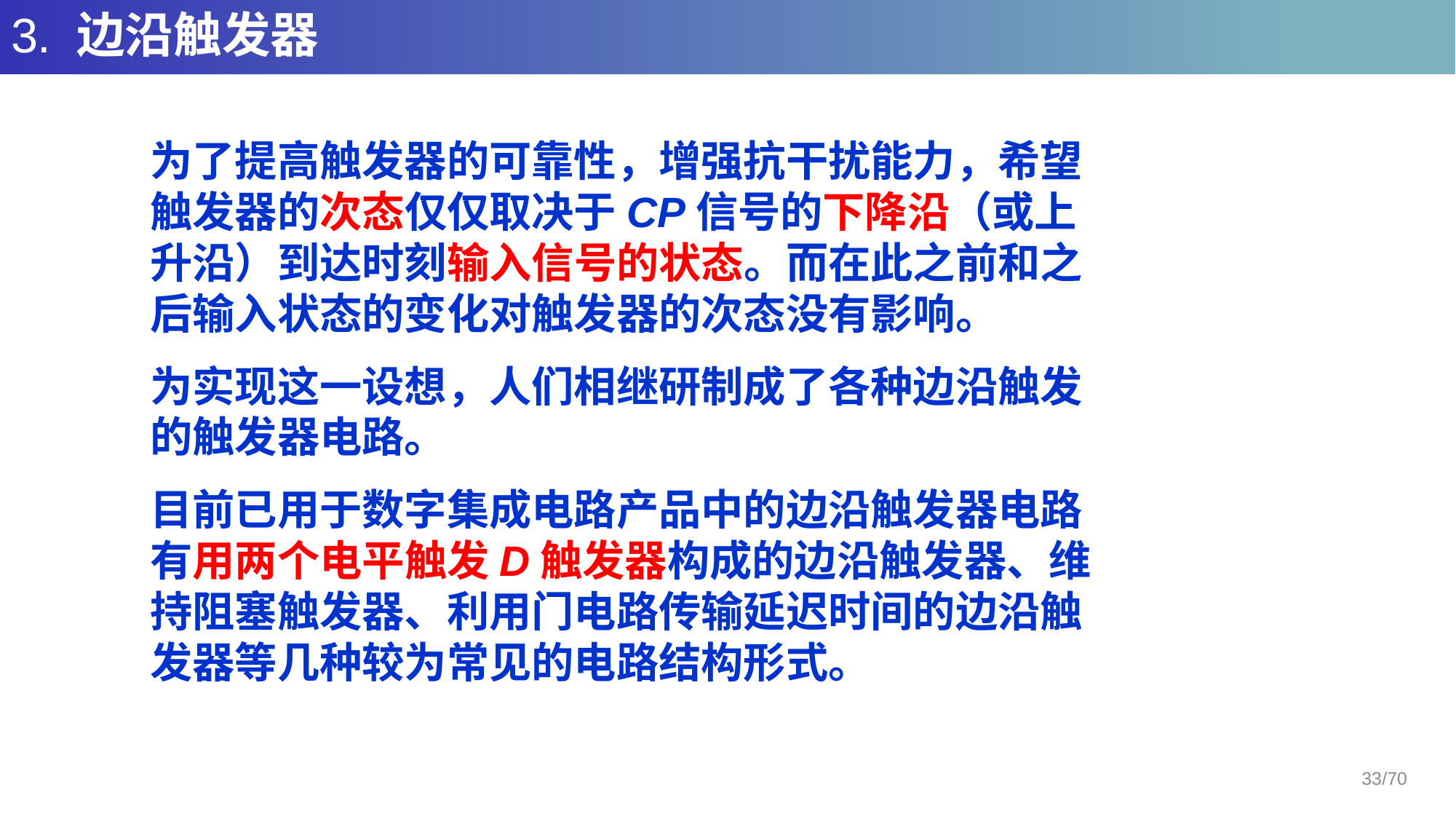

# 3. 边沿触发器
为了提高触发器的可靠性，增强抗干扰能力，希望触发器的次态仅仅取决于CP信号的下降沿（或上升沿）到达时刻输入信号的状态。而在此之前和之后输入状态的变化对触发器的次态没有影响。
为实现这一设想，人们相继研制成了各种边沿触发的触发器电路。
目前已用于数字集成电路产品中的边沿触发器电路有用两个电平触发D触发器构成的边沿触发器、维持阻塞触发器、利用门电路传输延迟时间的边沿触发器等几种较为常见的电路结构形式。
33/70